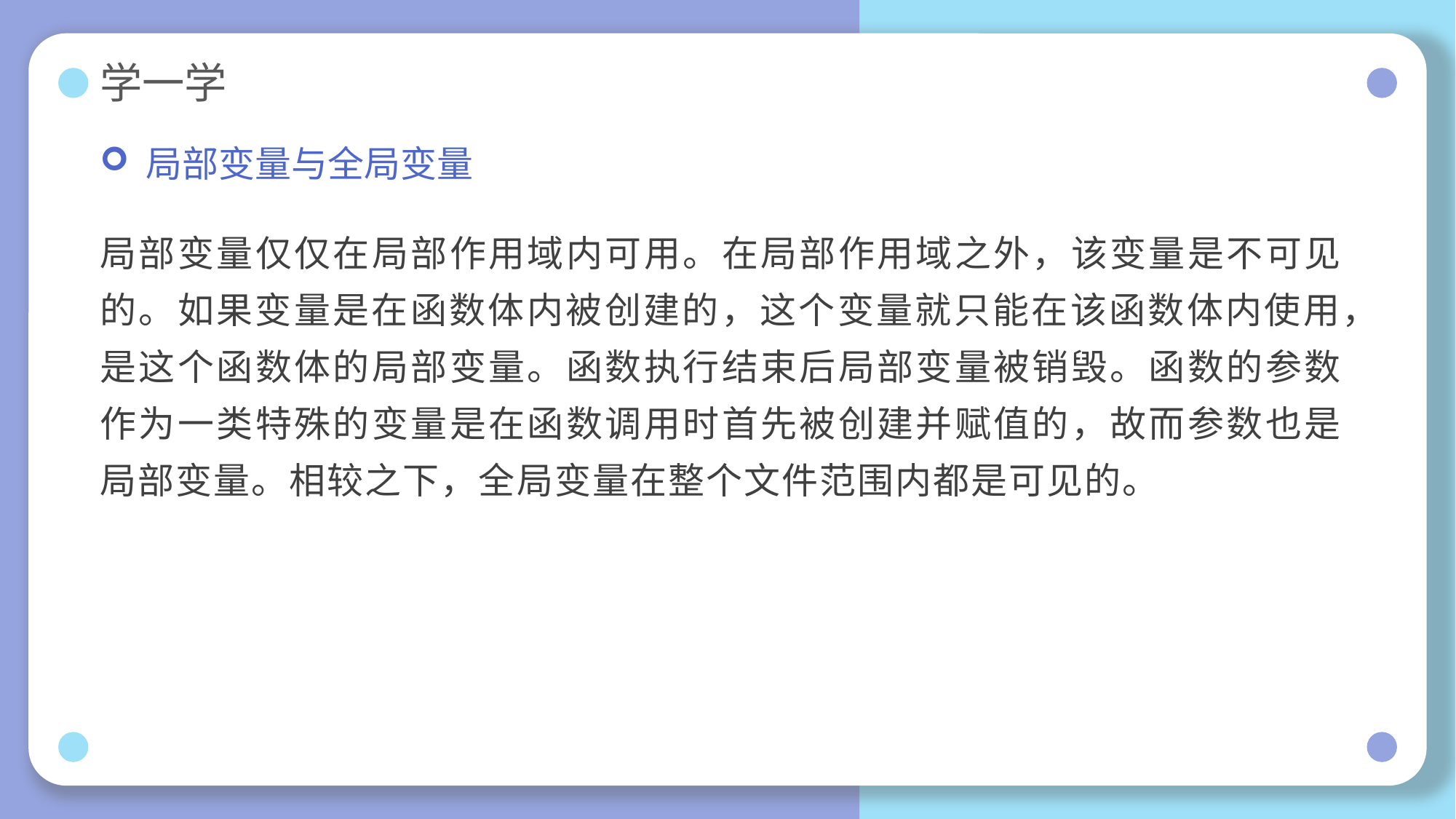

# 学一学
 局部变量与全局变量
局部变量仅仅在局部作用域内可用。在局部作用域之外，该变量是不可见的。如果变量是在函数体内被创建的，这个变量就只能在该函数体内使用，是这个函数体的局部变量。函数执行结束后局部变量被销毁。函数的参数作为一类特殊的变量是在函数调用时首先被创建并赋值的，故而参数也是局部变量。相较之下，全局变量在整个文件范围内都是可见的。